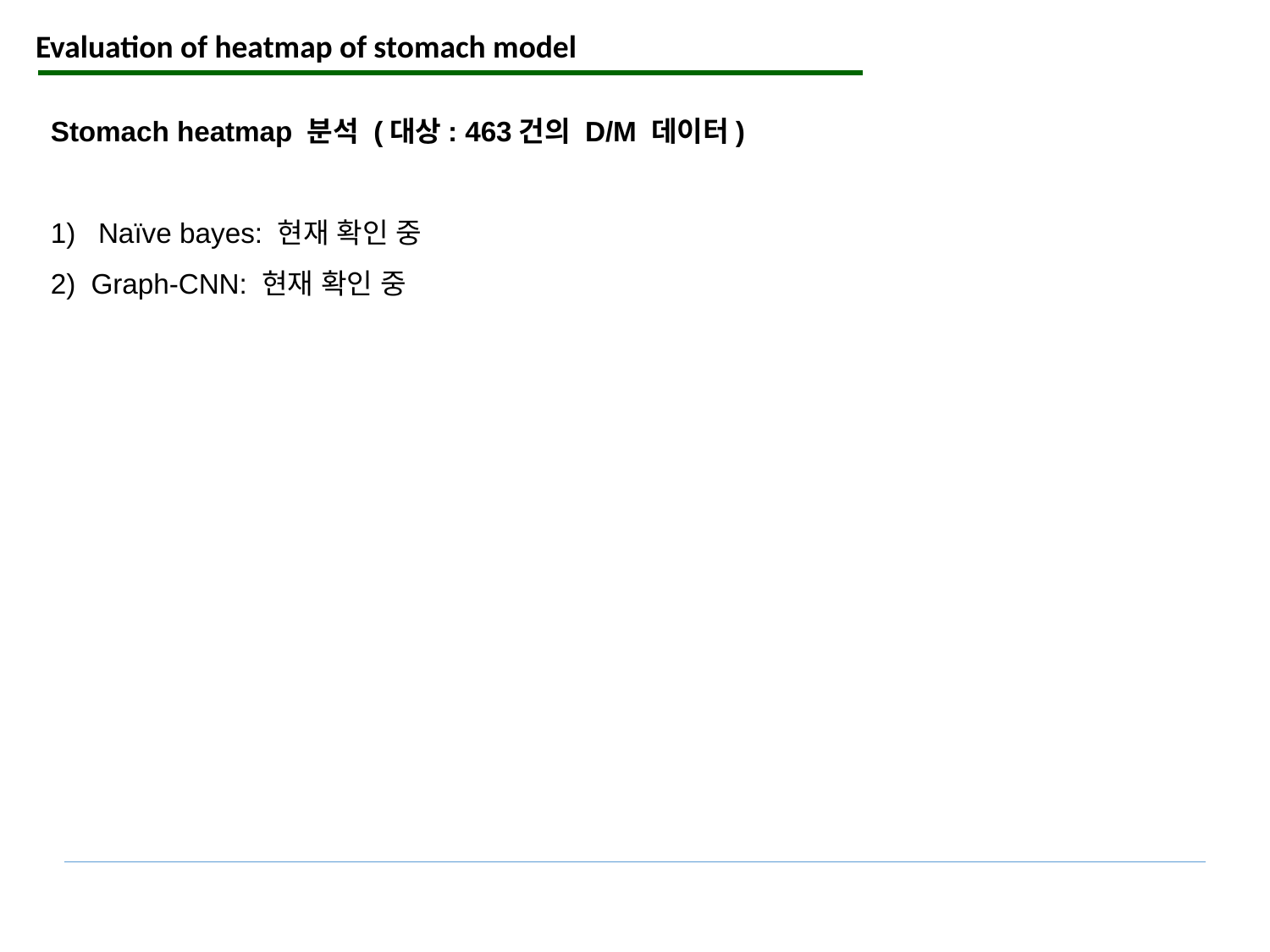

Evaluation of heatmap of stomach model
Stomach heatmap 분석 (대상: 463건의 D/M 데이터)

Naïve bayes: 현재 확인 중
2)  Graph-CNN: 현재 확인 중